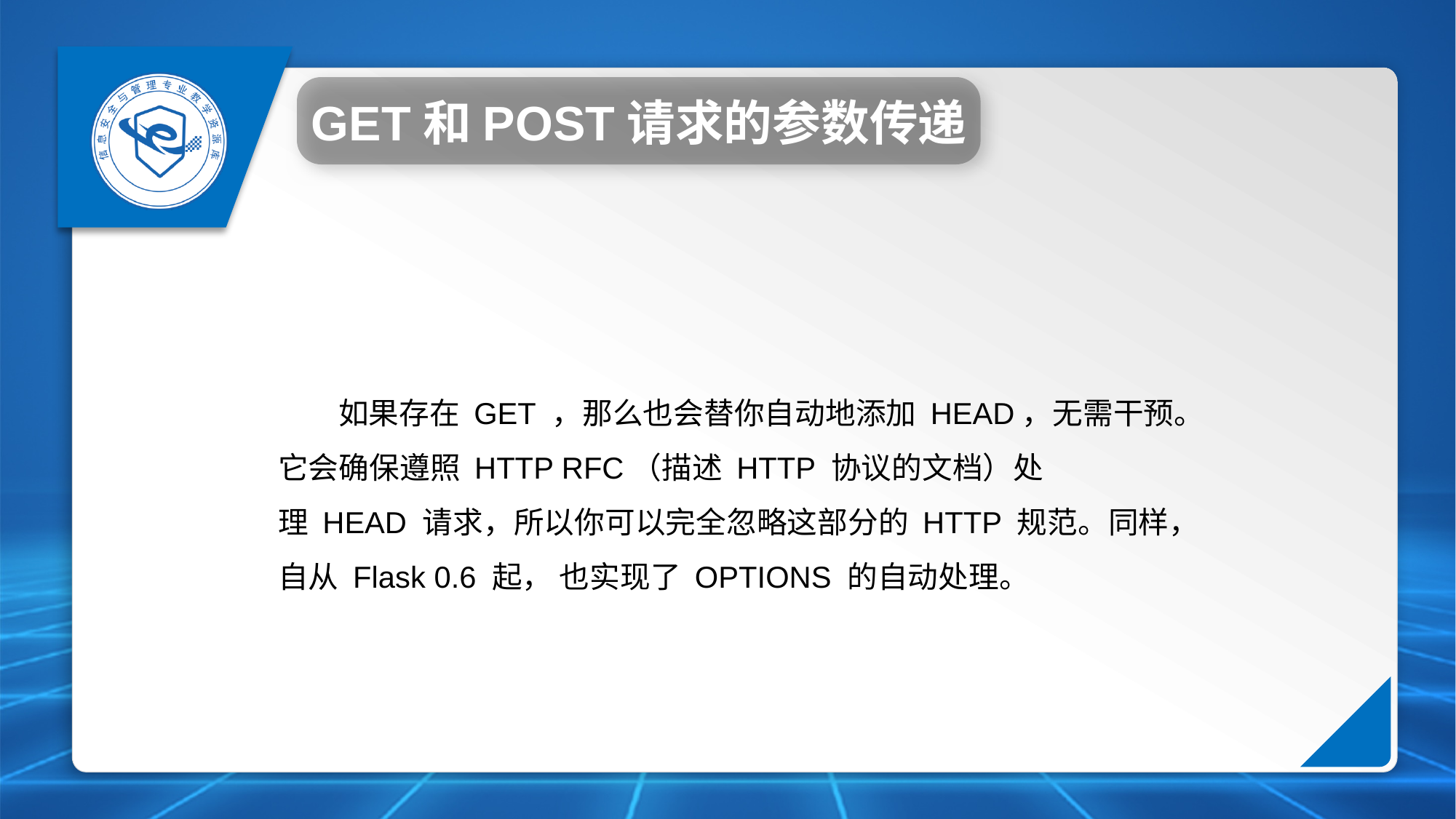

GET和POST请求的参数传递
如果存在 GET ，那么也会替你自动地添加 HEAD，无需干预。它会确保遵照 HTTP RFC（描述 HTTP 协议的文档）处理 HEAD 请求，所以你可以完全忽略这部分的 HTTP 规范。同样，自从 Flask 0.6 起， 也实现了 OPTIONS 的自动处理。